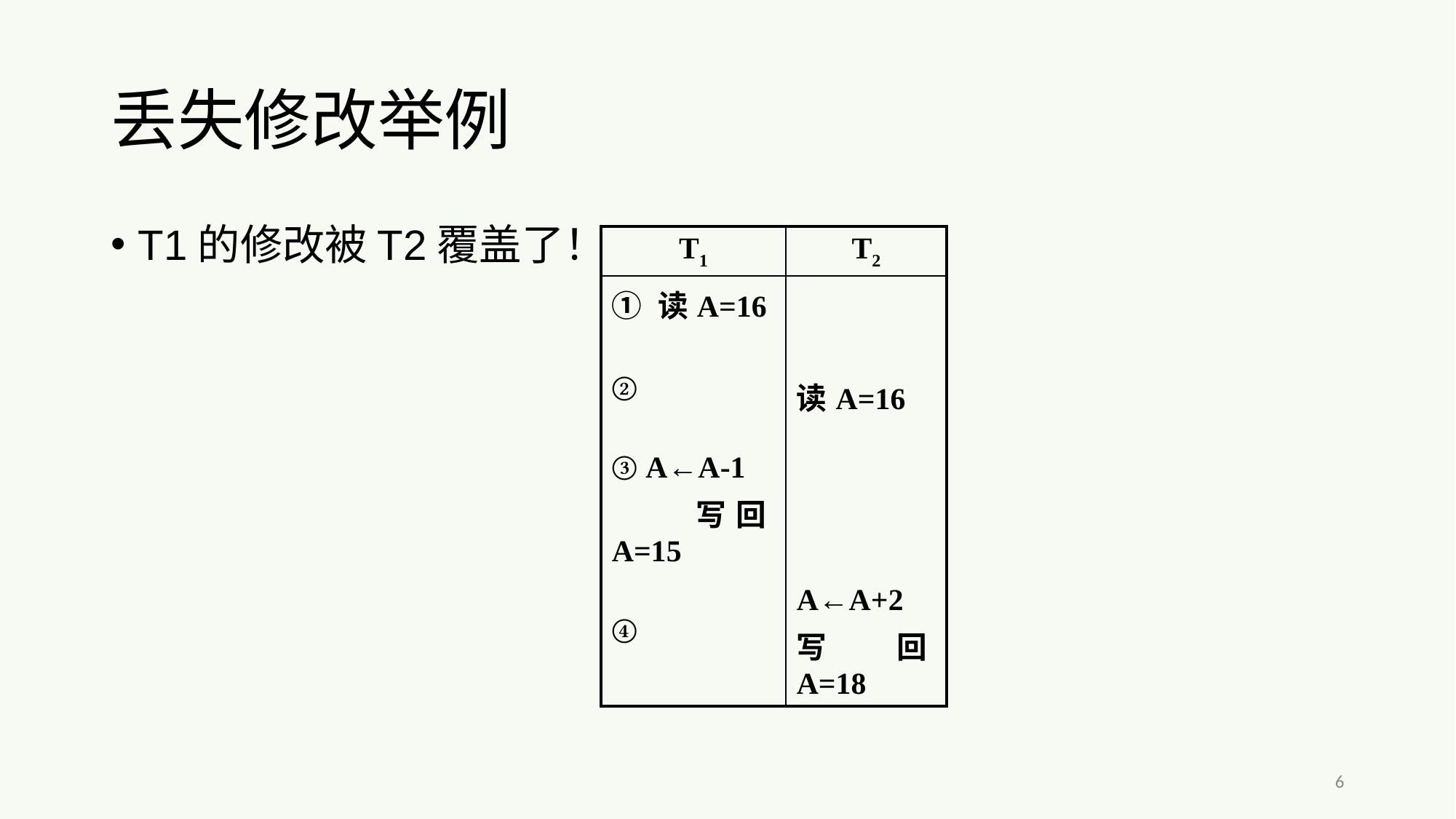

# 丢失修改举例
T1的修改被T2覆盖了！

| T1 | T2 |
| --- | --- |
| ① 读A=16   ②   ③ A←A-1 写回A=15   ④ | 读A=16         A←A+2 写回A=18 |
6